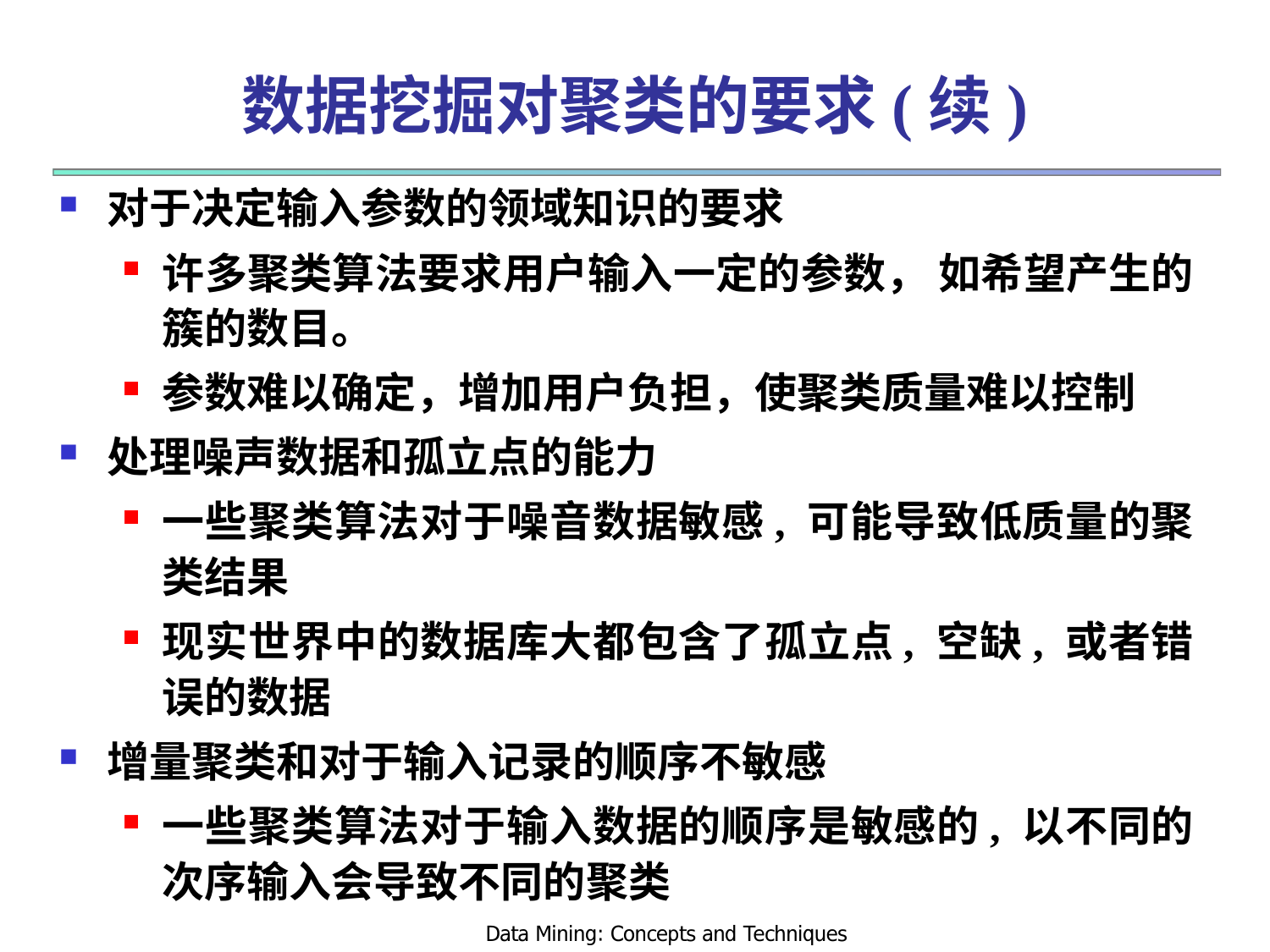

# 数据挖掘对聚类的要求(续)
对于决定输入参数的领域知识的要求
许多聚类算法要求用户输入一定的参数， 如希望产生的簇的数目。
参数难以确定，增加用户负担，使聚类质量难以控制
处理噪声数据和孤立点的能力
一些聚类算法对于噪音数据敏感, 可能导致低质量的聚类结果
现实世界中的数据库大都包含了孤立点, 空缺, 或者错误的数据
增量聚类和对于输入记录的顺序不敏感
一些聚类算法对于输入数据的顺序是敏感的, 以不同的次序输入会导致不同的聚类
Data Mining: Concepts and Techniques
9